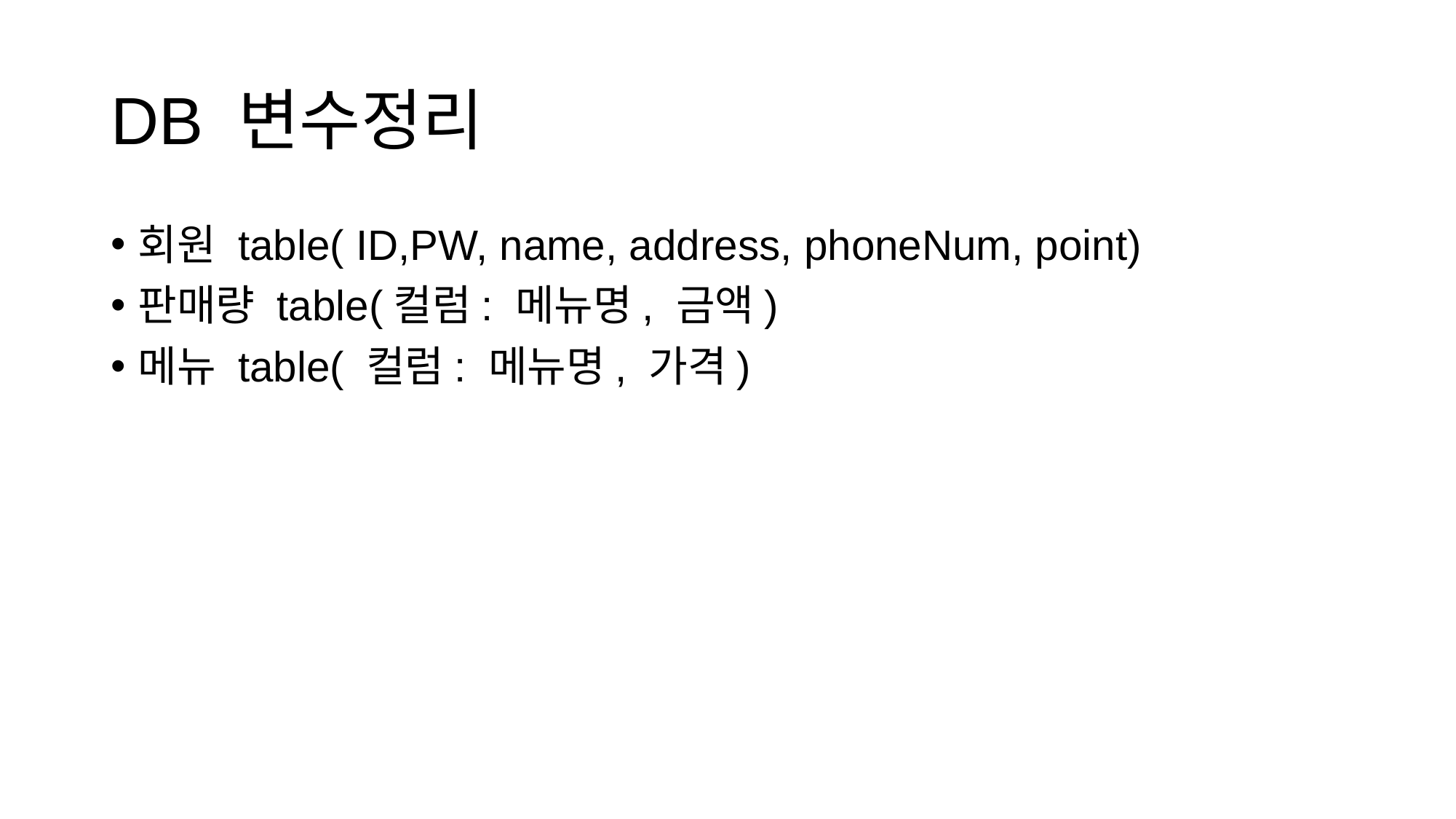

# DB 변수정리
회원 table( ID,PW, name, address, phoneNum, point)
판매량 table(컬럼: 메뉴명, 금액)
메뉴 table( 컬럼: 메뉴명, 가격)